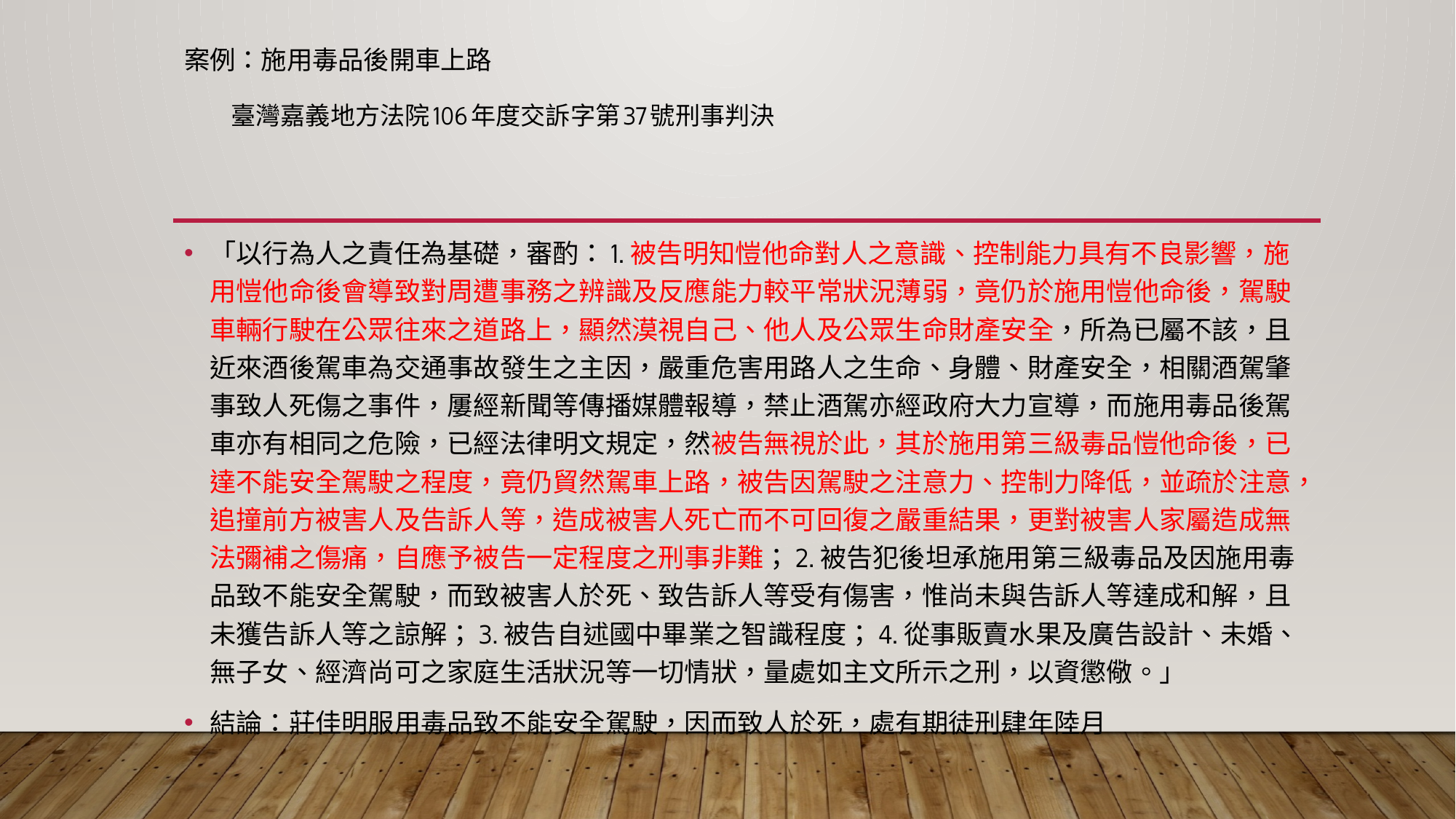

# 案例：施用毒品後開車上路 臺灣嘉義地方法院106年度交訴字第37號刑事判決
「以行為人之責任為基礎，審酌：1.被告明知愷他命對人之意識、控制能力具有不良影響，施用愷他命後會導致對周遭事務之辨識及反應能力較平常狀況薄弱，竟仍於施用愷他命後，駕駛車輛行駛在公眾往來之道路上，顯然漠視自己、他人及公眾生命財產安全，所為已屬不該，且近來酒後駕車為交通事故發生之主因，嚴重危害用路人之生命、身體、財產安全，相關酒駕肇事致人死傷之事件，屢經新聞等傳播媒體報導，禁止酒駕亦經政府大力宣導，而施用毒品後駕車亦有相同之危險，已經法律明文規定，然被告無視於此，其於施用第三級毒品愷他命後，已達不能安全駕駛之程度，竟仍貿然駕車上路，被告因駕駛之注意力、控制力降低，並疏於注意，追撞前方被害人及告訴人等，造成被害人死亡而不可回復之嚴重結果，更對被害人家屬造成無法彌補之傷痛，自應予被告一定程度之刑事非難；2.被告犯後坦承施用第三級毒品及因施用毒品致不能安全駕駛，而致被害人於死、致告訴人等受有傷害，惟尚未與告訴人等達成和解，且未獲告訴人等之諒解；3.被告自述國中畢業之智識程度；4.從事販賣水果及廣告設計、未婚、無子女、經濟尚可之家庭生活狀況等一切情狀，量處如主文所示之刑，以資懲儆。」
結論：莊佳明服用毒品致不能安全駕駛，因而致人於死，處有期徒刑肆年陸月